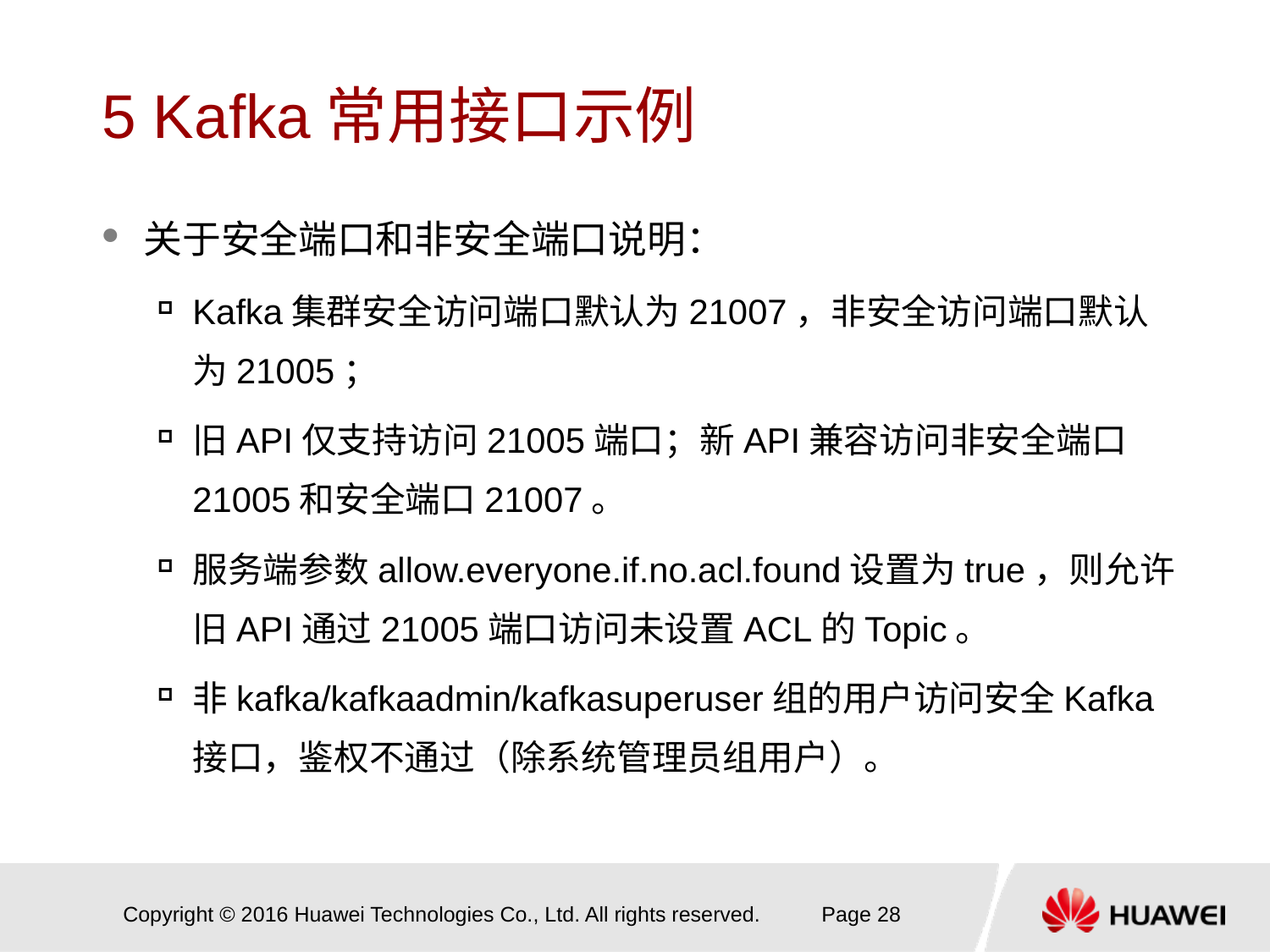

# 5 Kafka常用接口示例
关于安全端口和非安全端口说明：
Kafka集群安全访问端口默认为21007，非安全访问端口默认为21005；
旧API仅支持访问21005端口；新API兼容访问非安全端口21005和安全端口21007。
服务端参数allow.everyone.if.no.acl.found设置为true，则允许旧API通过21005端口访问未设置ACL的Topic。
非kafka/kafkaadmin/kafkasuperuser组的用户访问安全Kafka接口，鉴权不通过（除系统管理员组用户）。